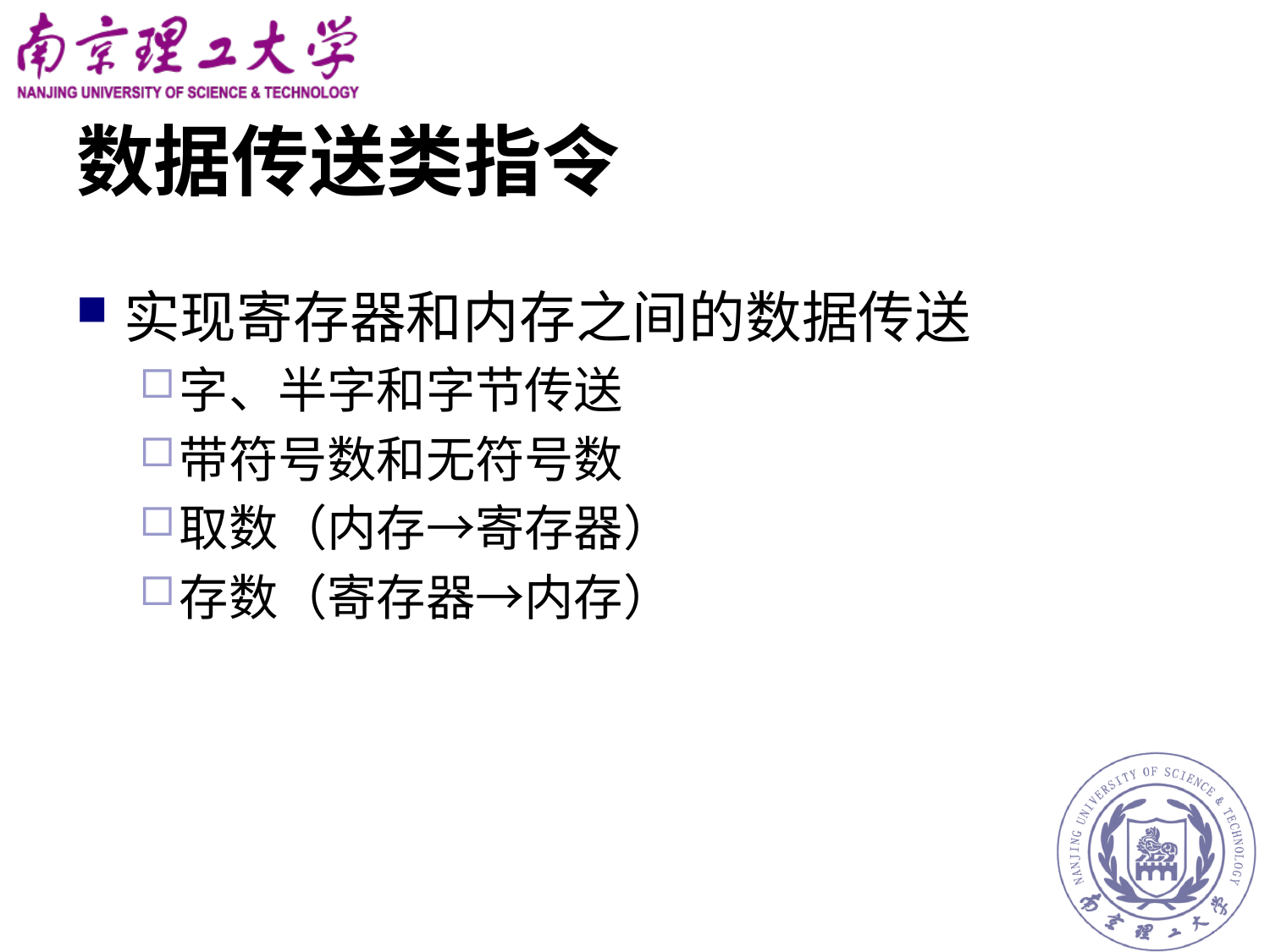

# 数据传送类指令
实现寄存器和内存之间的数据传送
字、半字和字节传送
带符号数和无符号数
取数（内存→寄存器）
存数（寄存器→内存）